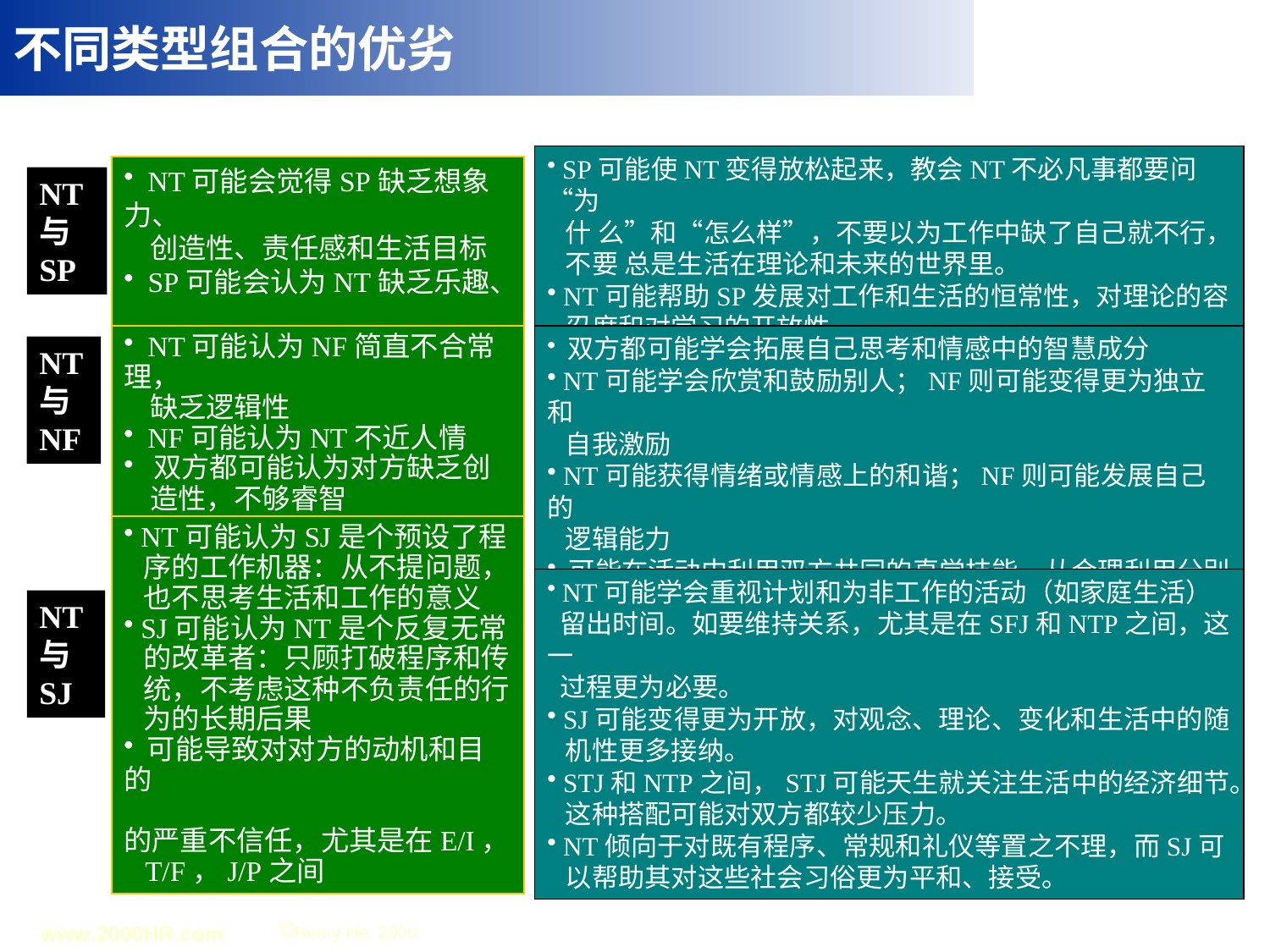

不同类型组合的优劣
 SP可能使NT变得放松起来，教会NT不必凡事都要问“为
  什 么”和“怎么样”，不要以为工作中缺了自己就不行，
  不要 总是生活在理论和未来的世界里。
 NT可能帮助SP发展对工作和生活的恒常性，对理论的容
  忍度和对学习的开放性。
  NT可能会觉得SP缺乏想象力、
   创造性、责任感和生活目标
  SP可能会认为NT缺乏乐趣、
   冒险精神和现实感
NT
与
SP
  NT可能认为NF简直不合常理，
   缺乏逻辑性
  NF可能认为NT不近人情
  双方都可能认为对方缺乏创
   造性，不够睿智
 双方都可能学会拓展自己思考和情感中的智慧成分
 NT可能学会欣赏和鼓励别人；NF则可能变得更为独立和
  自我激励
 NT可能获得情绪或情感上的和谐；NF则可能发展自己的
  逻辑能力
 可能在活动中利用双方共同的直觉技能，从合理利用分别
  在思考和情感上的优势而受益。
NT
与
NF
 NT可能认为SJ是个预设了程
  序的工作机器：从不提问题，
  也不思考生活和工作的意义
 SJ可能认为NT是个反复无常
  的改革者：只顾打破程序和传
  统，不考虑这种不负责任的行
  为的长期后果
 可能导致对对方的动机和目的
   的严重不信任，尤其是在E/I，
   T/F，J/P之间
 NT可能学会重视计划和为非工作的活动（如家庭生活）
 留出时间。如要维持关系，尤其是在SFJ和NTP之间，这一
 过程更为必要。
 SJ可能变得更为开放，对观念、理论、变化和生活中的随
  机性更多接纳。
 STJ和NTP之间，STJ可能天生就关注生活中的经济细节。
  这种搭配可能对双方都较少压力。
 NT倾向于对既有程序、常规和礼仪等置之不理，而SJ可
  以帮助其对这些社会习俗更为平和、接受。
NT
与
SJ